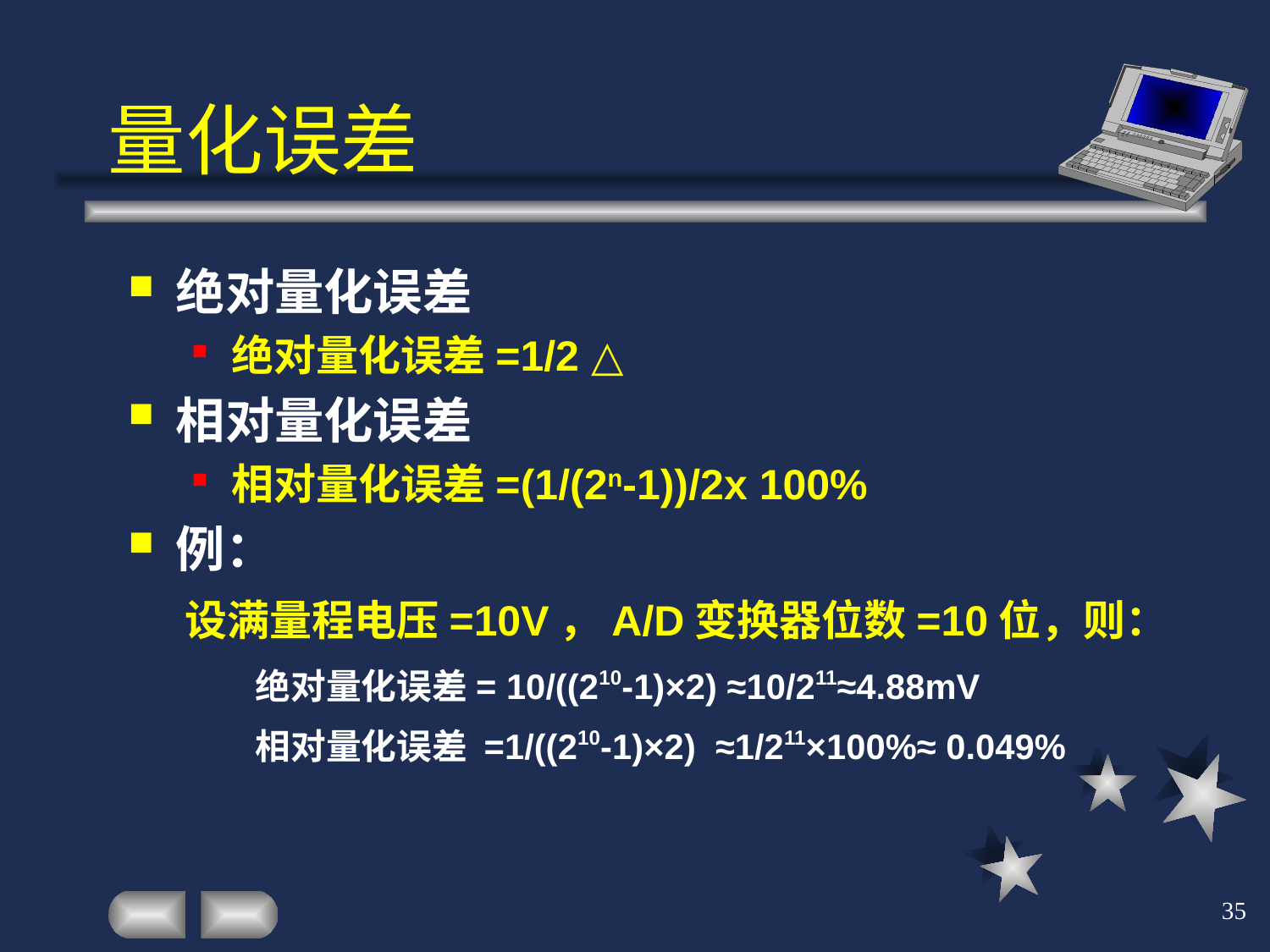

# 量化误差
绝对量化误差
绝对量化误差=1/2 △
相对量化误差
相对量化误差=(1/(2n-1))/2х 100%
例：
    设满量程电压=10V，A/D变换器位数=10位，则：
绝对量化误差= 10/((210-1)×2) ≈10/211≈4.88mV
相对量化误差 =1/((210-1)×2)  ≈1/211×100%≈ 0.049%
35